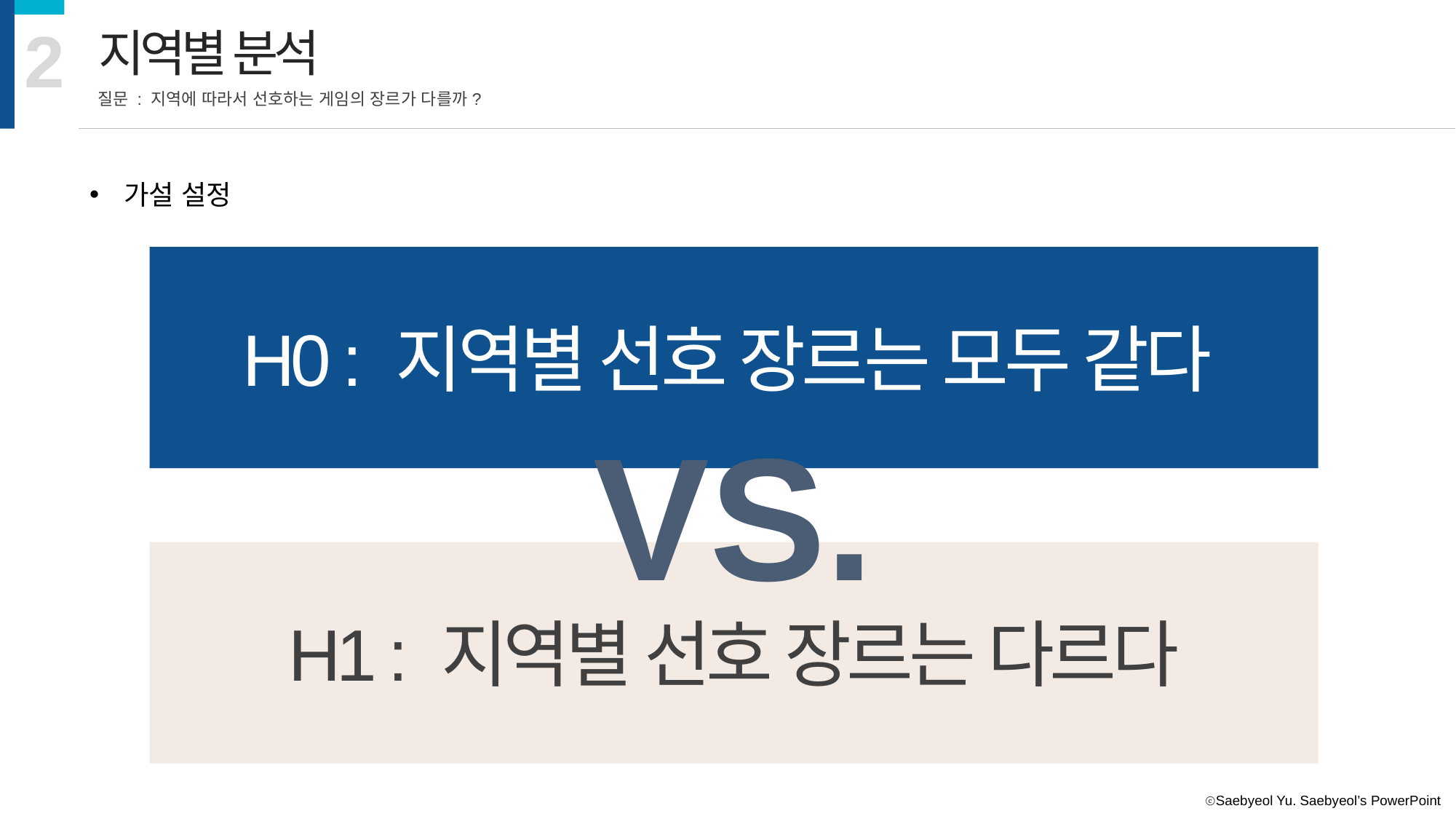

2
지역별 분석
질문 : 지역에 따라서 선호하는 게임의 장르가 다를까?
가설 설정

H0 : 지역별 선호 장르는 모두 같다
VS.

H1 : 지역별 선호 장르는 다르다